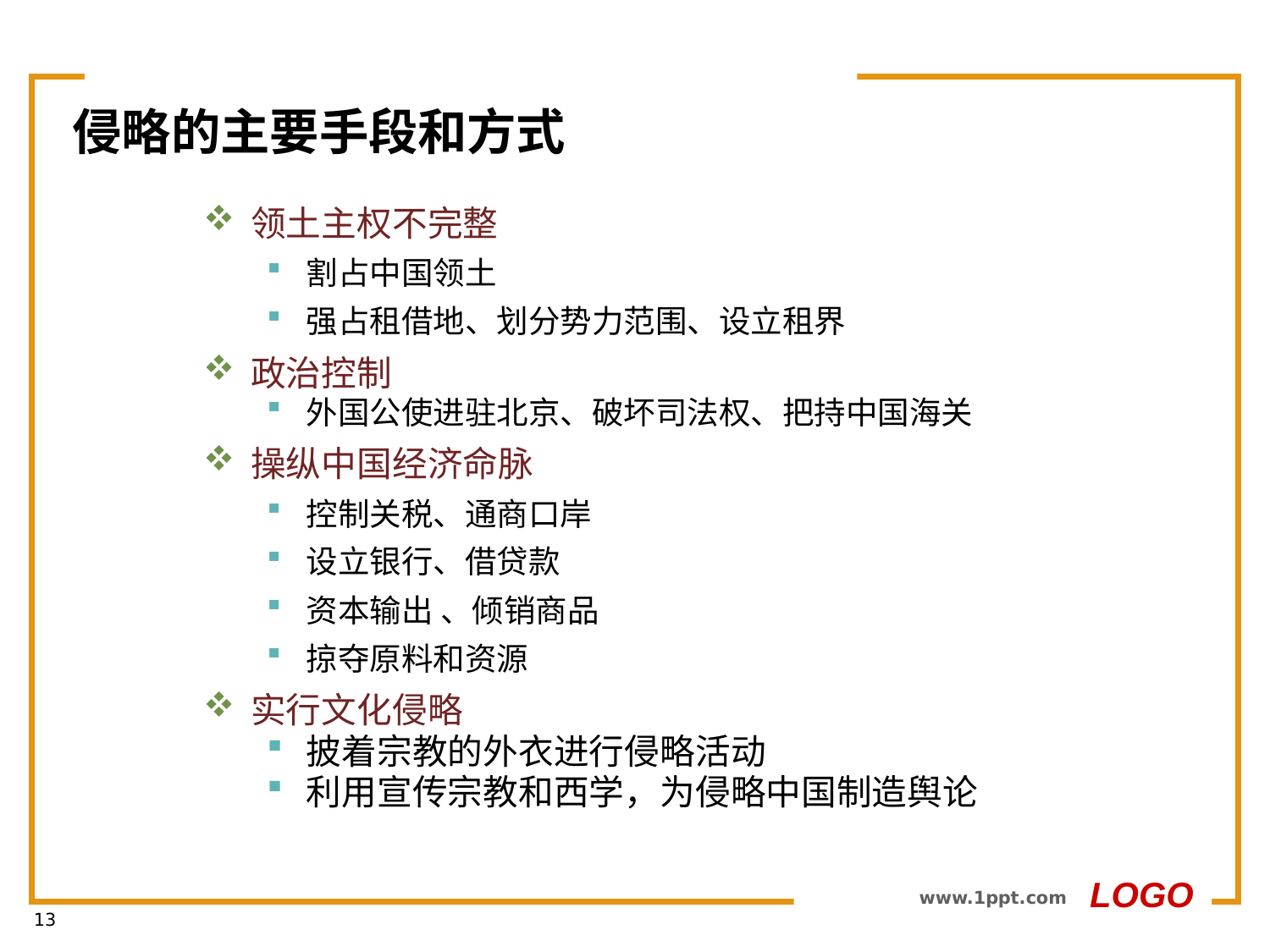

# 侵略的主要手段和方式
领土主权不完整
割占中国领土
强占租借地、划分势力范围、设立租界
政治控制
外国公使进驻北京、破坏司法权、把持中国海关
操纵中国经济命脉
控制关税、通商口岸
设立银行、借贷款
资本输出 、倾销商品
掠夺原料和资源
实行文化侵略
披着宗教的外衣进行侵略活动
利用宣传宗教和西学，为侵略中国制造舆论

LOGO
www.1ppt.com
13